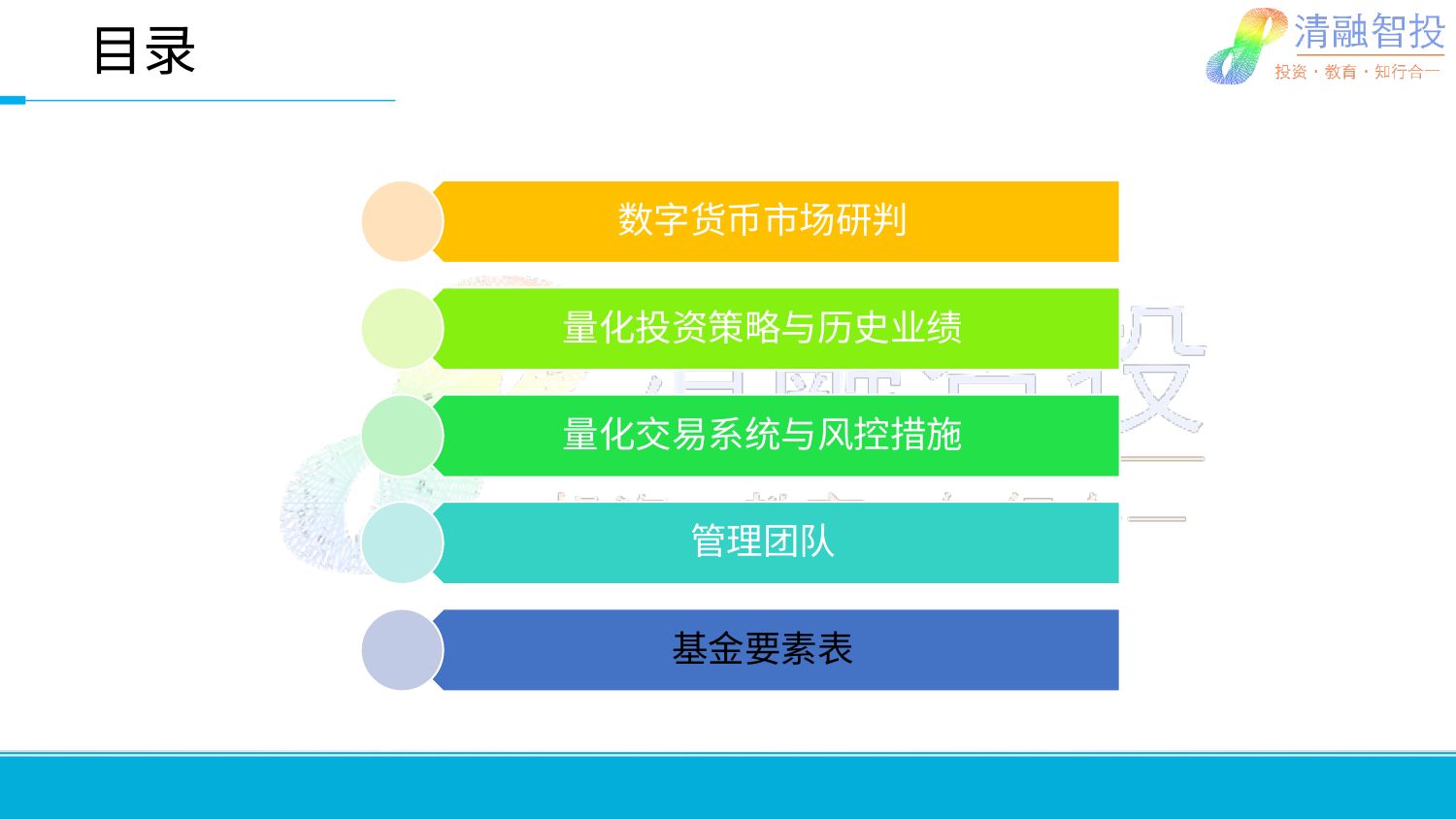

# 目录
数字货币市场研判
量化投资策略与历史业绩
量化交易系统与风控措施
管理团队
基金要素表